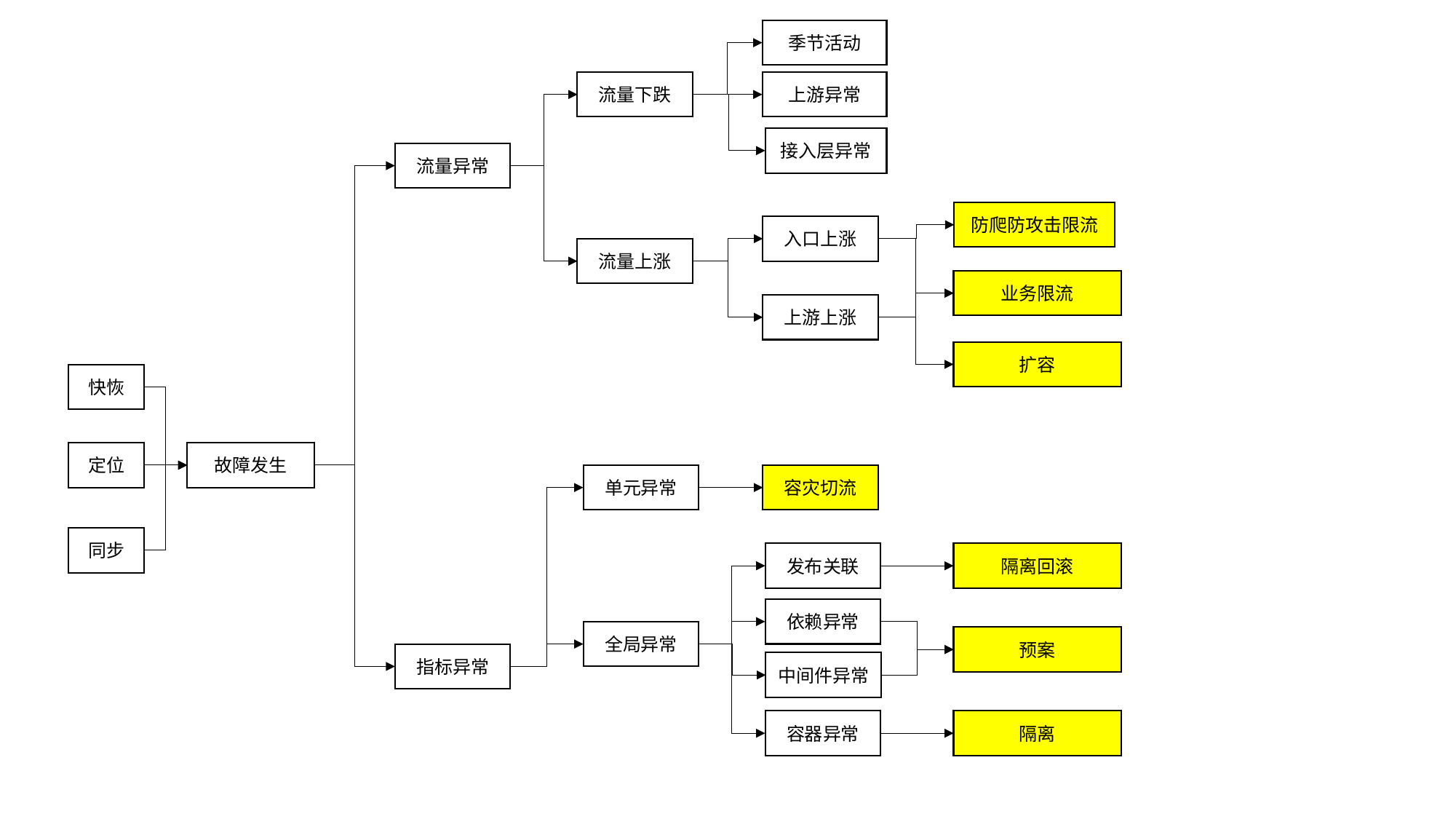

季节活动
流量下跌
上游异常
接入层异常
流量异常
防爬防攻击限流
入口上涨
流量上涨
业务限流
上游上涨
扩容
快恢
定位
故障发生
单元异常
容灾切流
同步
发布关联
隔离回滚
依赖异常
全局异常
预案
指标异常
中间件异常
容器异常
隔离